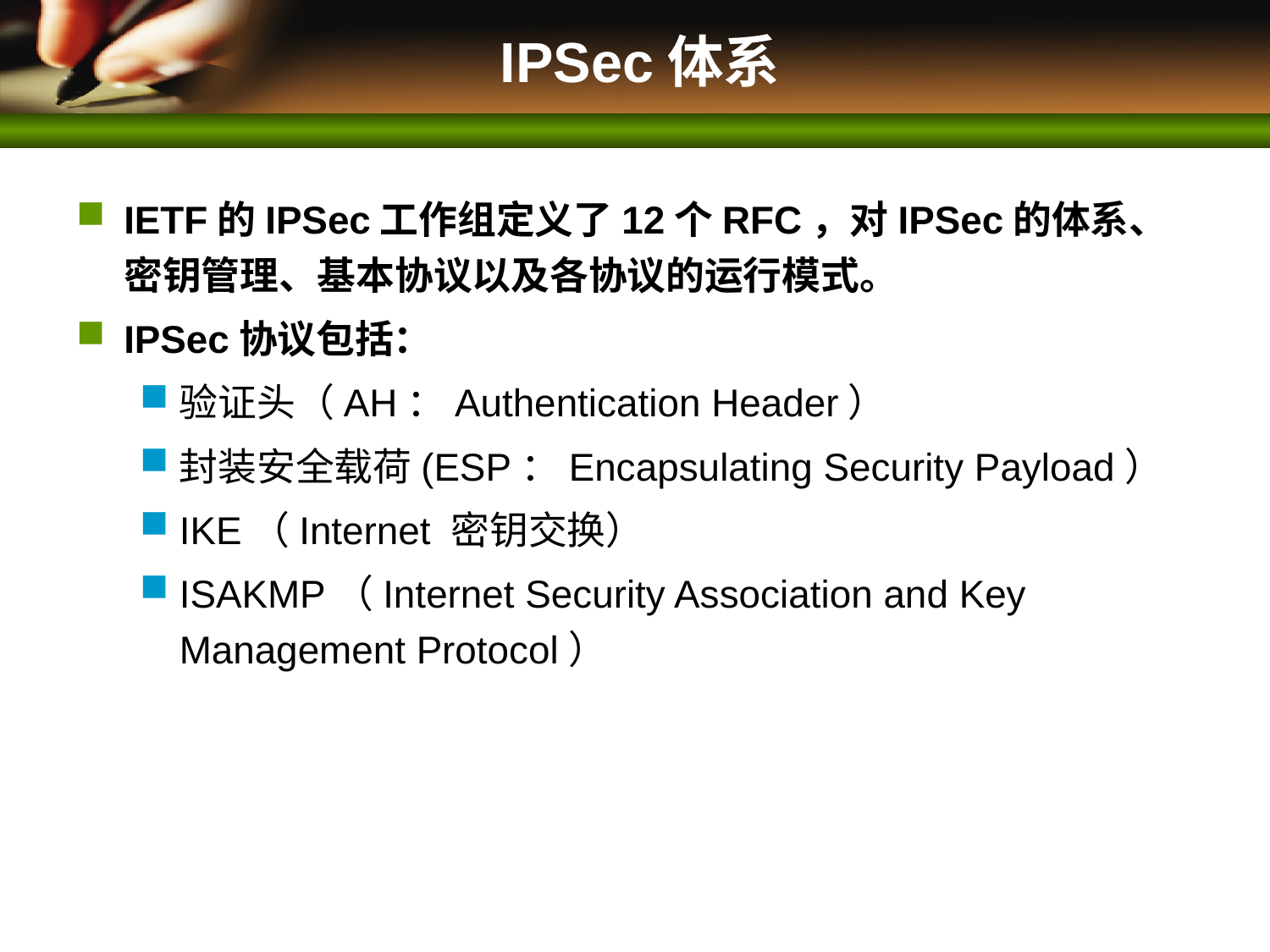

# IPSec体系
IETF的IPSec工作组定义了12个RFC，对IPSec的体系、密钥管理、基本协议以及各协议的运行模式。
IPSec协议包括：
验证头（AH：Authentication Header）
封装安全载荷(ESP：Encapsulating Security Payload）
IKE（Internet 密钥交换）
ISAKMP（Internet Security Association and Key Management Protocol）